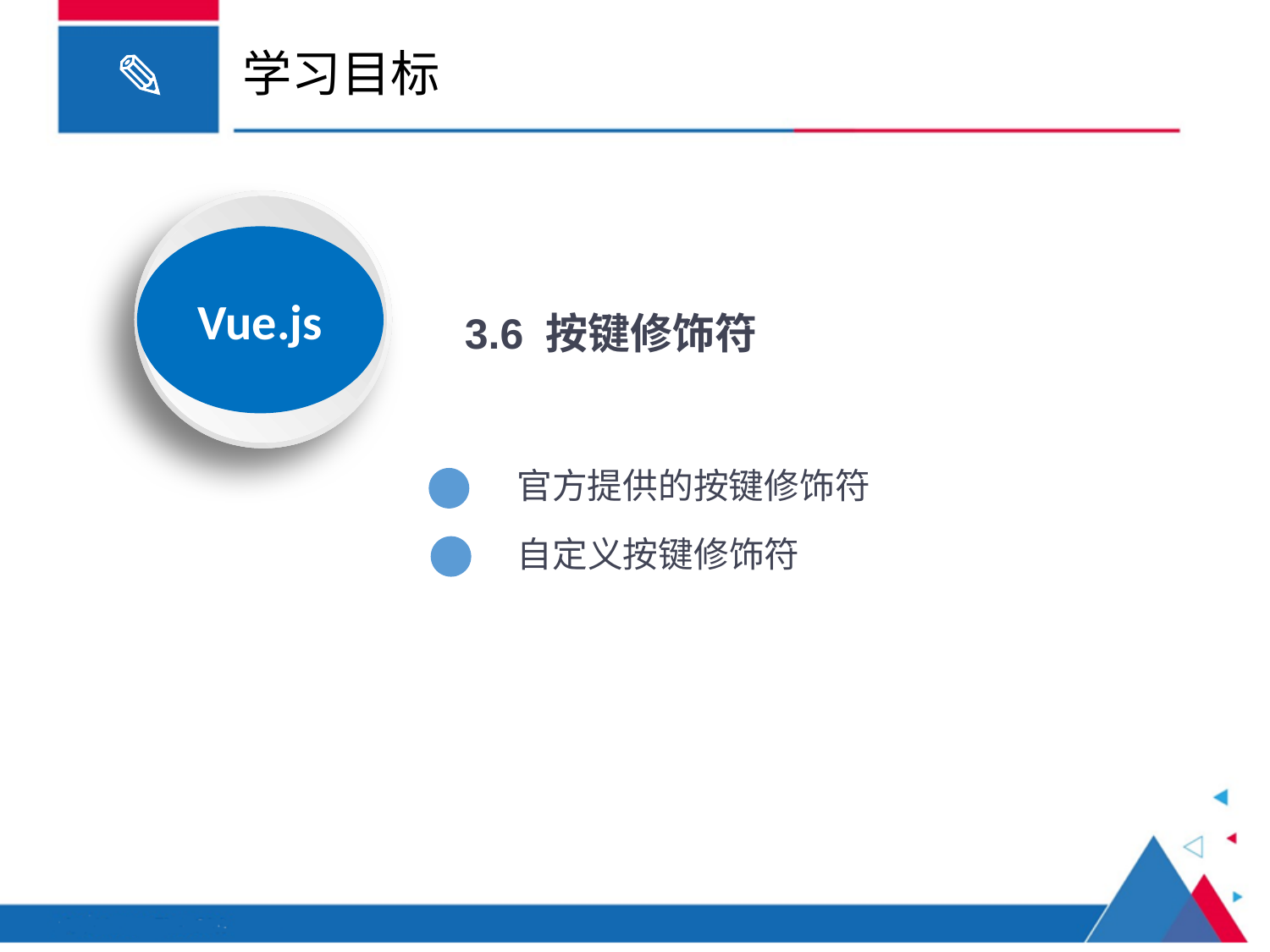

# 学习目标

Vue.js
3.6 按键修饰符
官方提供的按键修饰符

自定义按键修饰符